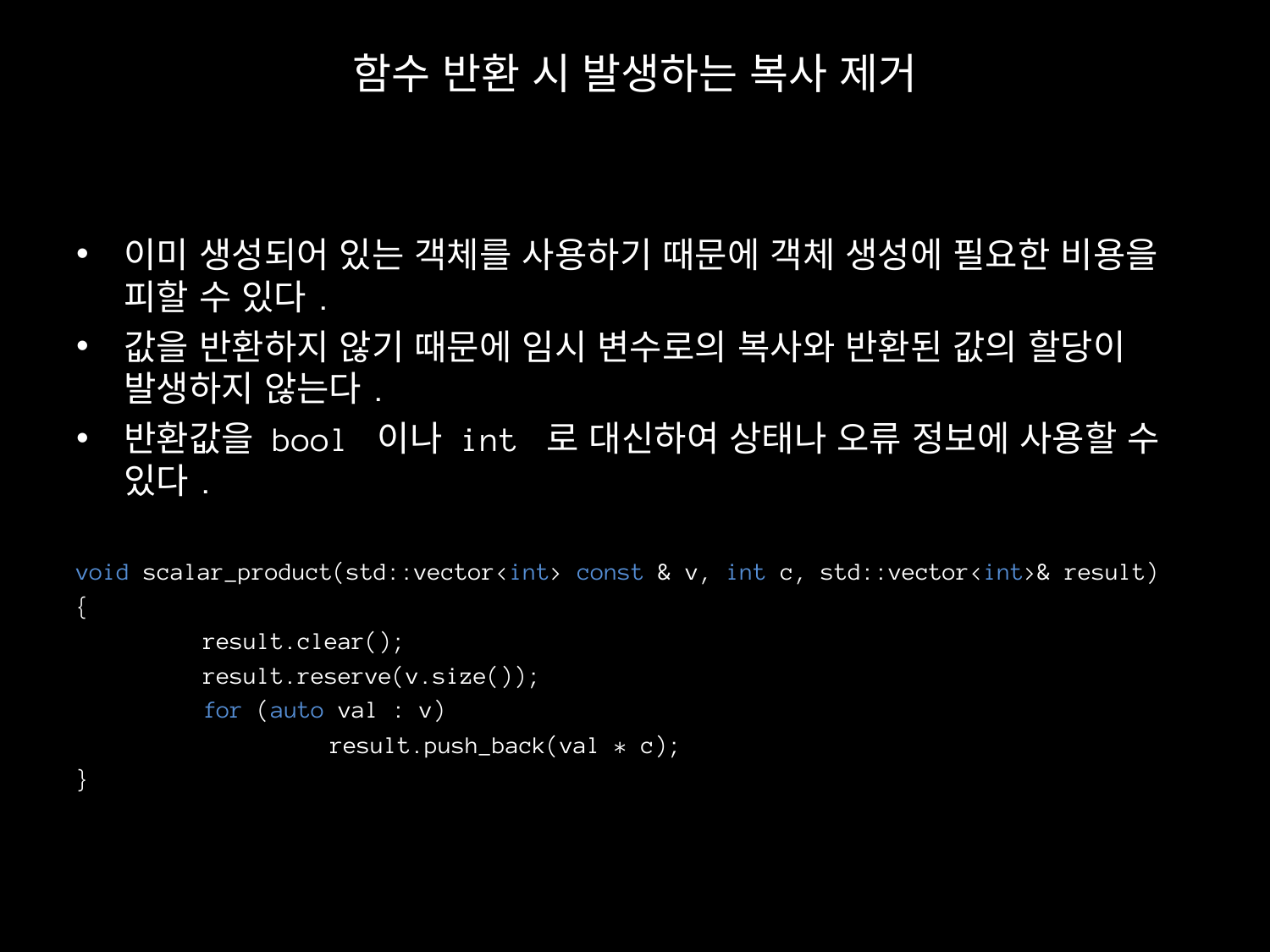

# 함수 반환 시 발생하는 복사 제거
이미 생성되어 있는 객체를 사용하기 때문에 객체 생성에 필요한 비용을 피할 수 있다.
값을 반환하지 않기 때문에 임시 변수로의 복사와 반환된 값의 할당이 발생하지 않는다.
반환값을 bool 이나 int 로 대신하여 상태나 오류 정보에 사용할 수 있다.

void scalar_product(std::vector<int> const & v, int c, std::vector<int>& result)
{
	result.clear();
	result.reserve(v.size());
	for (auto val : v)
		result.push_back(val * c);
}